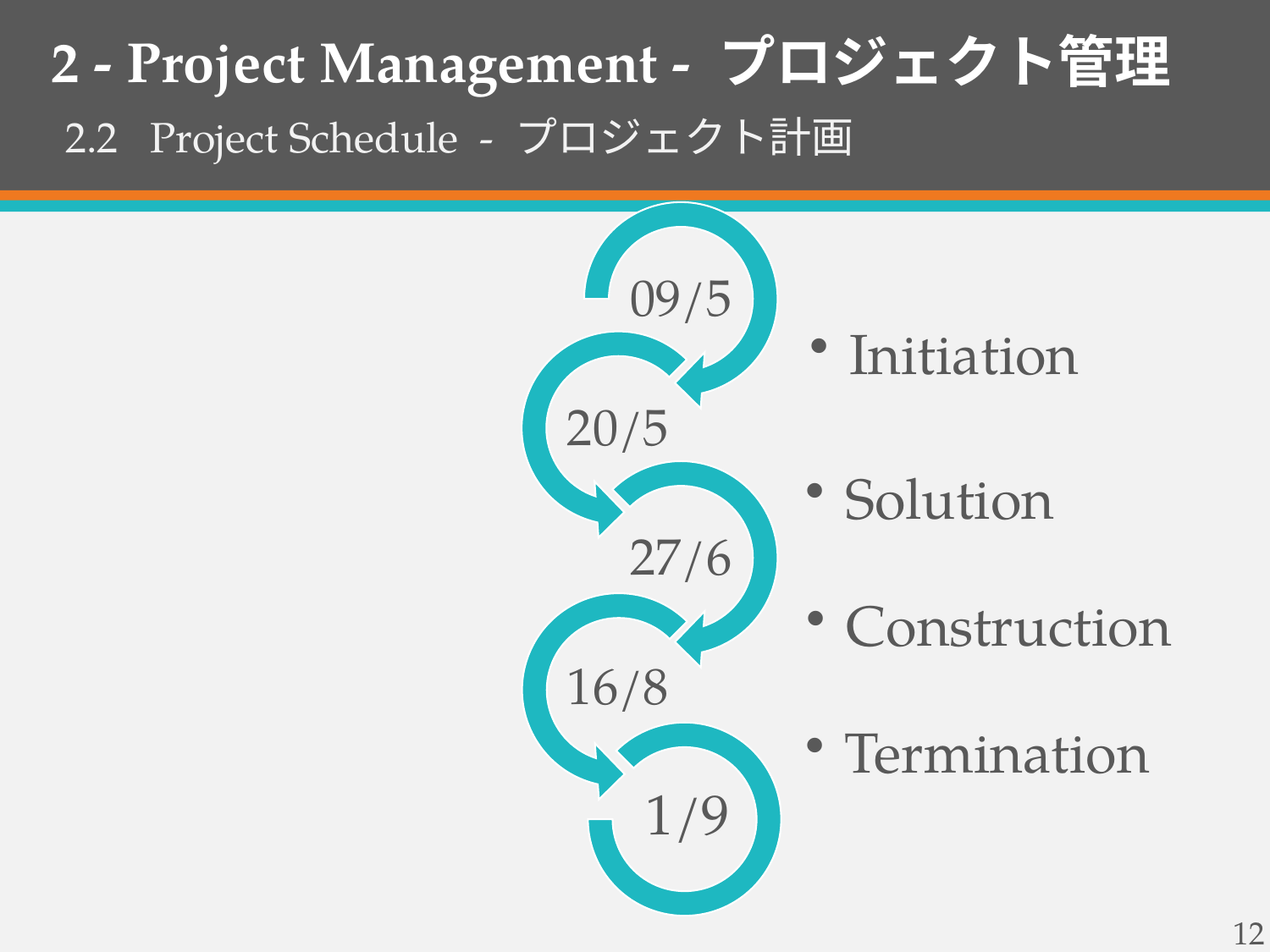

2 - Project Management - プロジェクト管理
2.2   Project Schedule  - プロジェクト計画
Initiation
09/5
Solution
20/5
Construction
27/6
Termination
16/8
1/9
12